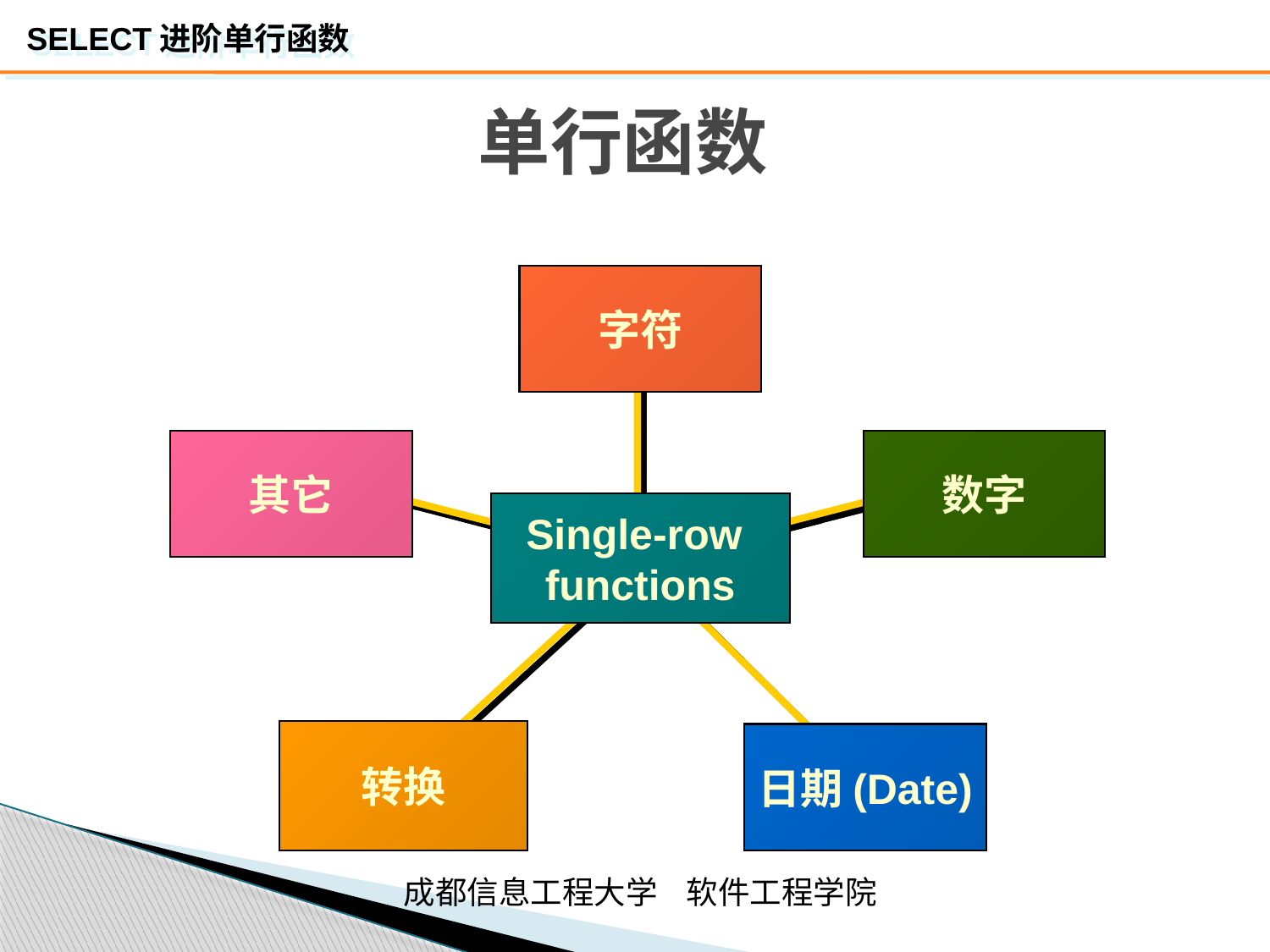

# 单行函数
字符

其它
数字

Single-row
functions

转换
日期(Date)